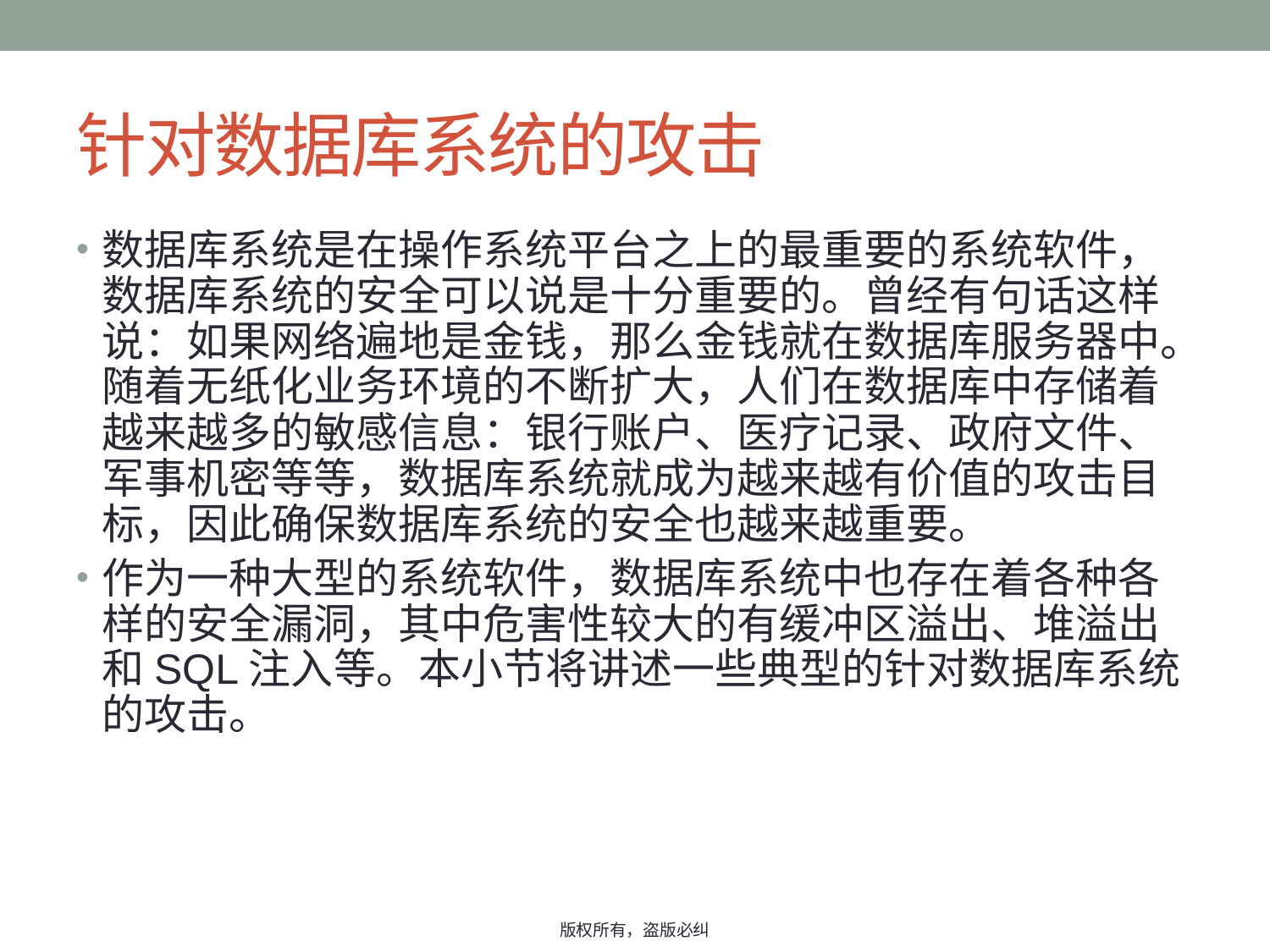

# 针对数据库系统的攻击
数据库系统是在操作系统平台之上的最重要的系统软件，数据库系统的安全可以说是十分重要的。曾经有句话这样说：如果网络遍地是金钱，那么金钱就在数据库服务器中。随着无纸化业务环境的不断扩大，人们在数据库中存储着越来越多的敏感信息：银行账户、医疗记录、政府文件、军事机密等等，数据库系统就成为越来越有价值的攻击目标，因此确保数据库系统的安全也越来越重要。
作为一种大型的系统软件，数据库系统中也存在着各种各样的安全漏洞，其中危害性较大的有缓冲区溢出、堆溢出和SQL注入等。本小节将讲述一些典型的针对数据库系统的攻击。
版权所有，盗版必纠